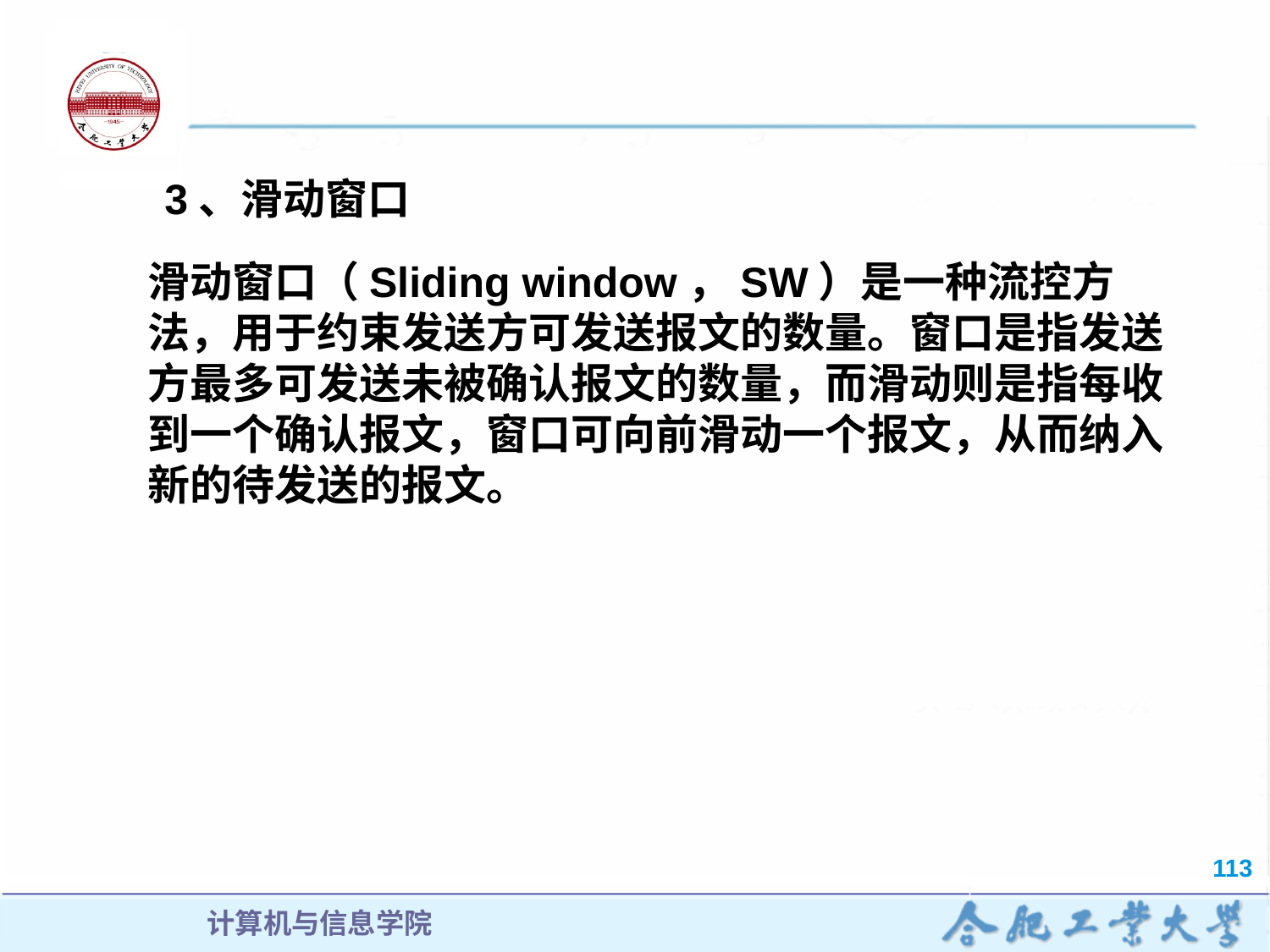

3、滑动窗口
滑动窗口（Sliding window，SW）是一种流控方法，用于约束发送方可发送报文的数量。窗口是指发送方最多可发送未被确认报文的数量，而滑动则是指每收到一个确认报文，窗口可向前滑动一个报文，从而纳入新的待发送的报文。